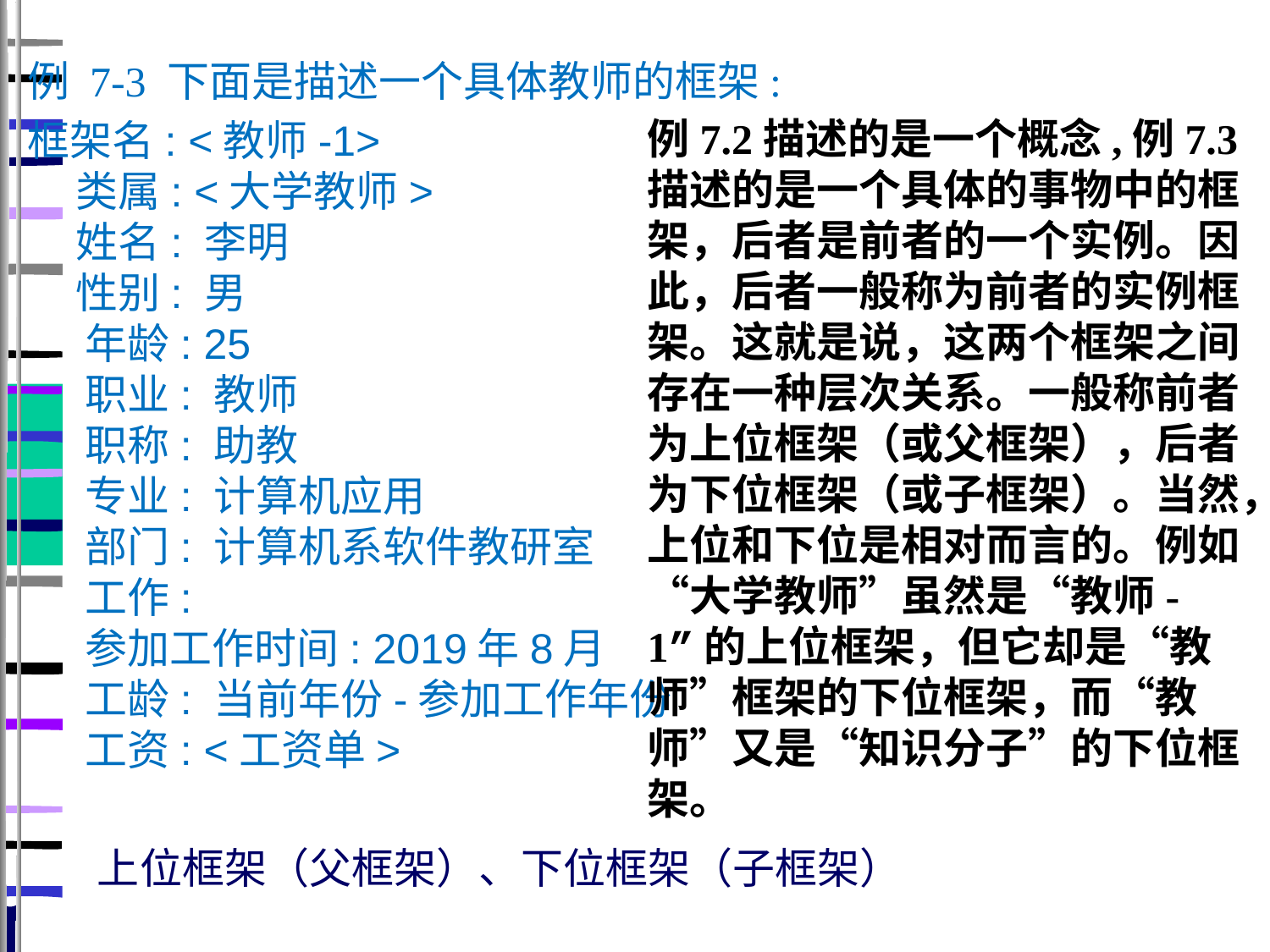

例 7-3 下面是描述一个具体教师的框架:
框架名: <教师-1>
    类属: <大学教师>
    姓名: 李明
    性别: 男
     年龄: 25
     职业: 教师
     职称: 助教
     专业: 计算机应用
     部门: 计算机系软件教研室
     工作:
     参加工作时间: 2019年8月
     工龄: 当前年份-参加工作年份
     工资: <工资单>

例7.2描述的是一个概念,例7.3描述的是一个具体的事物中的框架，后者是前者的一个实例。因此，后者一般称为前者的实例框架。这就是说，这两个框架之间存在一种层次关系。一般称前者为上位框架（或父框架），后者为下位框架（或子框架）。当然，上位和下位是相对而言的。例如“大学教师”虽然是“教师-1”的上位框架，但它却是“教师”框架的下位框架，而“教师”又是“知识分子”的下位框架。
上位框架（父框架）、下位框架（子框架）